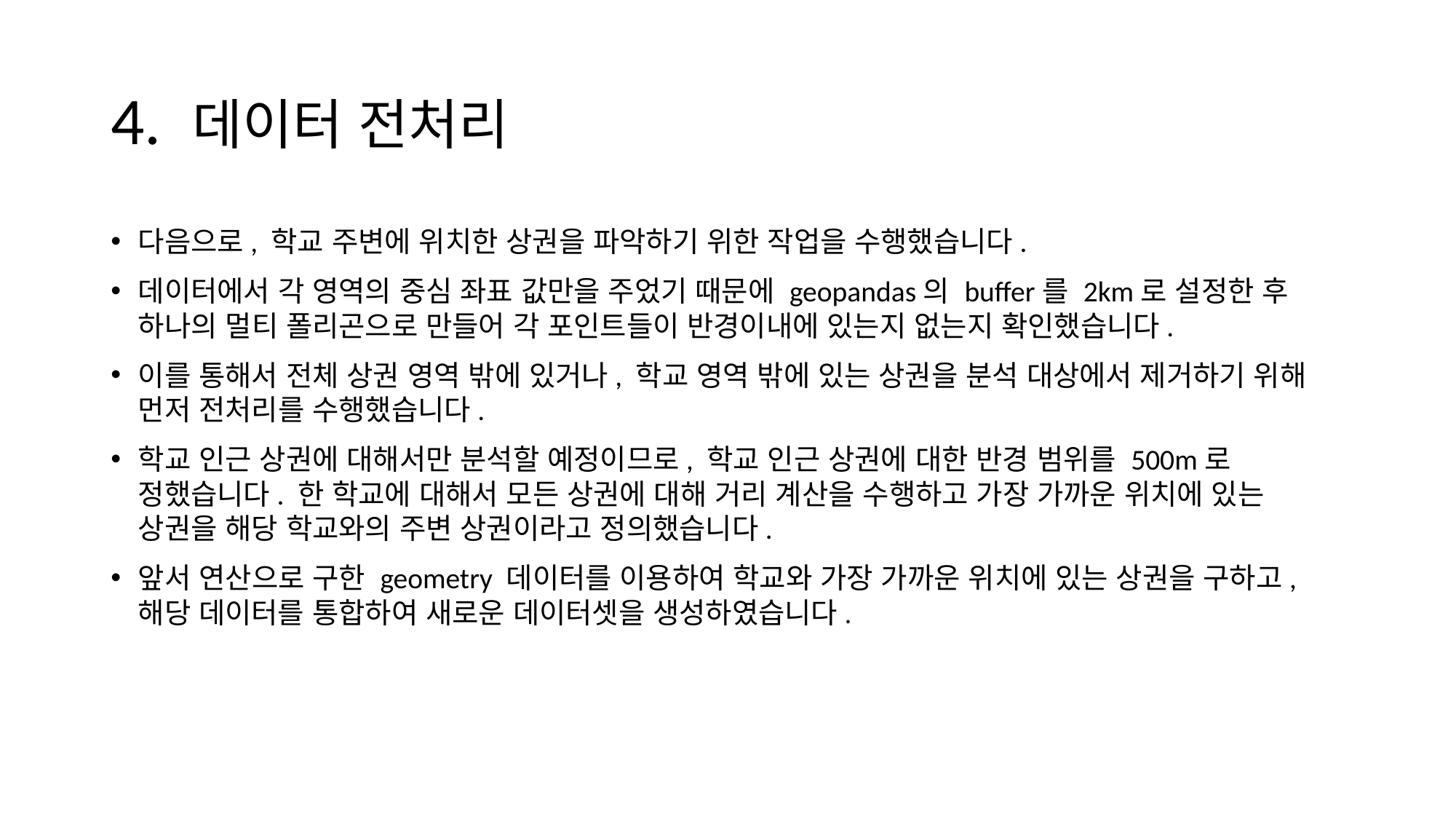

# 4. 데이터 전처리
다음으로, 학교 주변에 위치한 상권을 파악하기 위한 작업을 수행했습니다.
데이터에서 각 영역의 중심 좌표 값만을 주었기 때문에 geopandas의 buffer를 2km로 설정한 후 하나의 멀티 폴리곤으로 만들어 각 포인트들이 반경이내에 있는지 없는지 확인했습니다.
이를 통해서 전체 상권 영역 밖에 있거나, 학교 영역 밖에 있는 상권을 분석 대상에서 제거하기 위해 먼저 전처리를 수행했습니다.
학교 인근 상권에 대해서만 분석할 예정이므로, 학교 인근 상권에 대한 반경 범위를 500m로 정했습니다. 한 학교에 대해서 모든 상권에 대해 거리 계산을 수행하고 가장 가까운 위치에 있는 상권을 해당 학교와의 주변 상권이라고 정의했습니다.
앞서 연산으로 구한 geometry 데이터를 이용하여 학교와 가장 가까운 위치에 있는 상권을 구하고, 해당 데이터를 통합하여 새로운 데이터셋을 생성하였습니다.